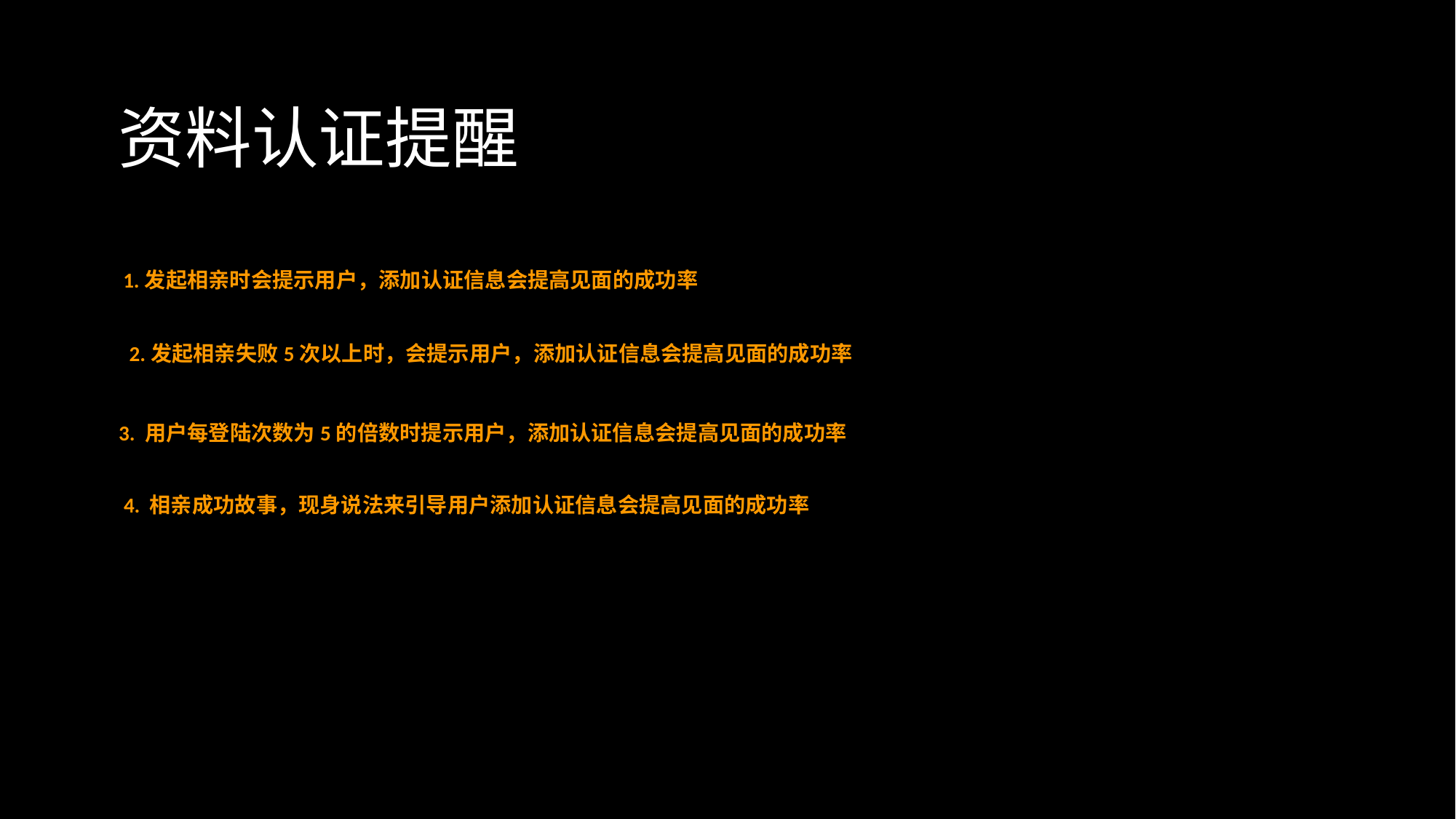

资料认证提醒
1.发起相亲时会提示用户，添加认证信息会提高见面的成功率
2.发起相亲失败5次以上时，会提示用户，添加认证信息会提高见面的成功率
3. 用户每登陆次数为5的倍数时提示用户，添加认证信息会提高见面的成功率
4. 相亲成功故事，现身说法来引导用户添加认证信息会提高见面的成功率